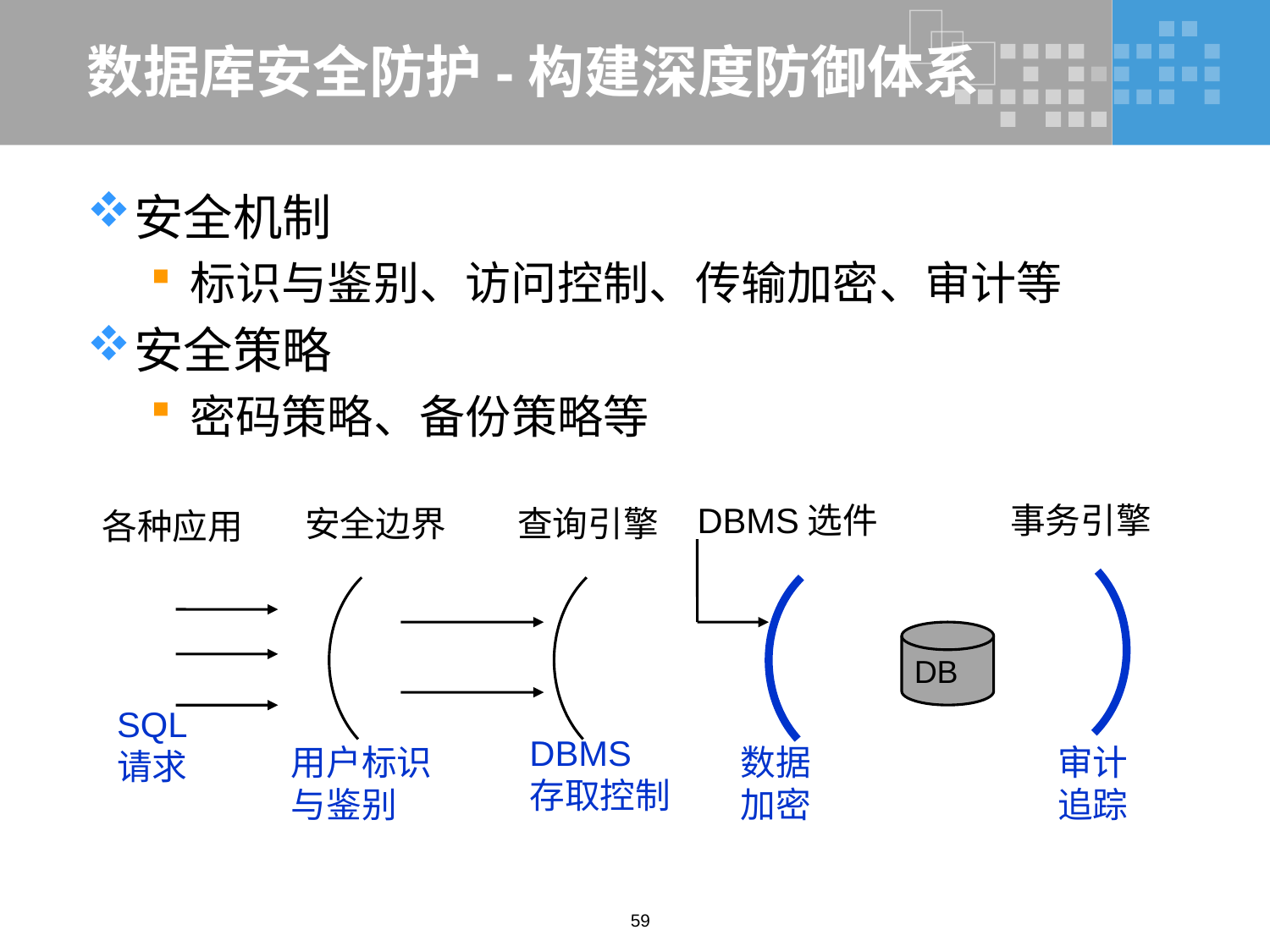

# 数据库安全防护-构建深度防御体系
安全机制
标识与鉴别、访问控制、传输加密、审计等
安全策略
密码策略、备份策略等
DBMS选件
事务引擎
安全边界
查询引擎
各种应用

审计
追踪

用户标识
与鉴别

DBMS
存取控制

数据
加密

SQL
请求

DB
59